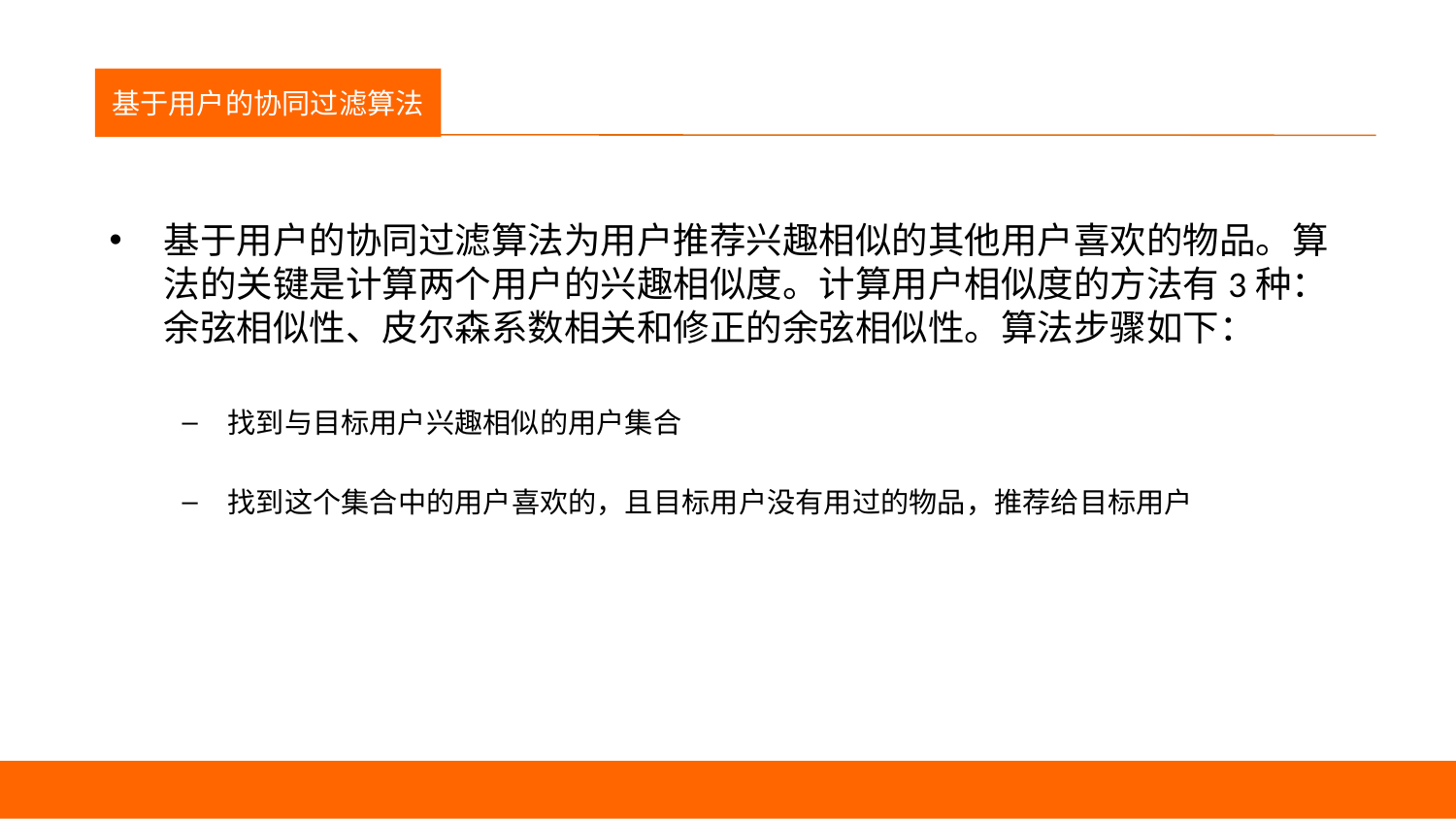

议程
基于用户的协同过滤算法

基于用户的协同过滤算法为用户推荐兴趣相似的其他用户喜欢的物品。算法的关键是计算两个用户的兴趣相似度。计算用户相似度的方法有3种：余弦相似性、皮尔森系数相关和修正的余弦相似性。算法步骤如下：

找到与目标用户兴趣相似的用户集合

找到这个集合中的用户喜欢的，且目标用户没有用过的物品，推荐给目标用户